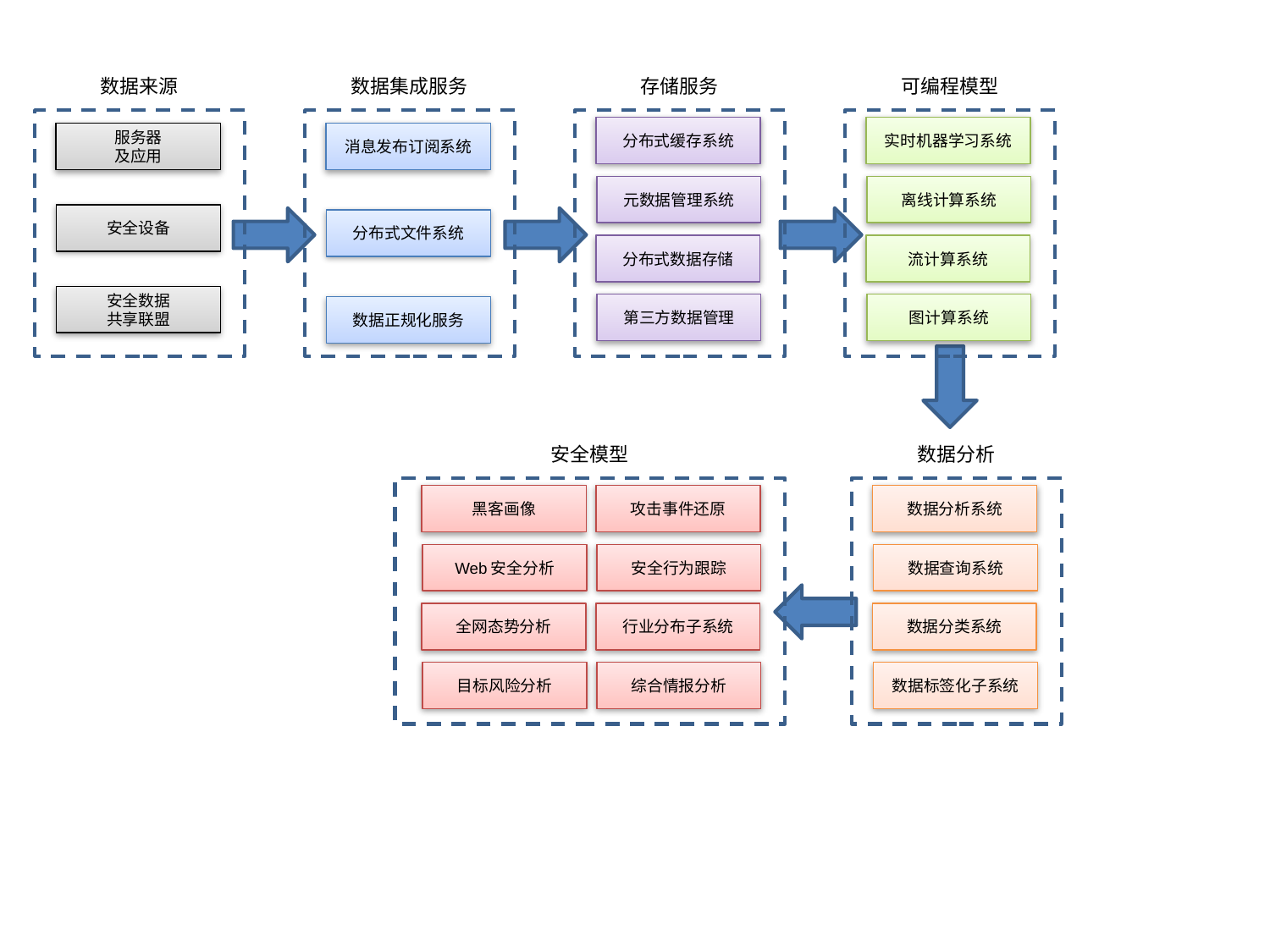

数据来源

服务器
及应用
安全设备
安全数据
共享联盟
数据集成服务

消息发布订阅系统
分布式文件系统
数据正规化服务
存储服务

分布式缓存系统
元数据管理系统
分布式数据存储
第三方数据管理
可编程模型

实时机器学习系统
离线计算系统
流计算系统
图计算系统

安全模型
数据分析

数据分析系统
数据查询系统
数据分类系统
数据标签化子系统

黑客画像
攻击事件还原
Web安全分析
安全行为跟踪

全网态势分析
行业分布子系统
目标风险分析
综合情报分析